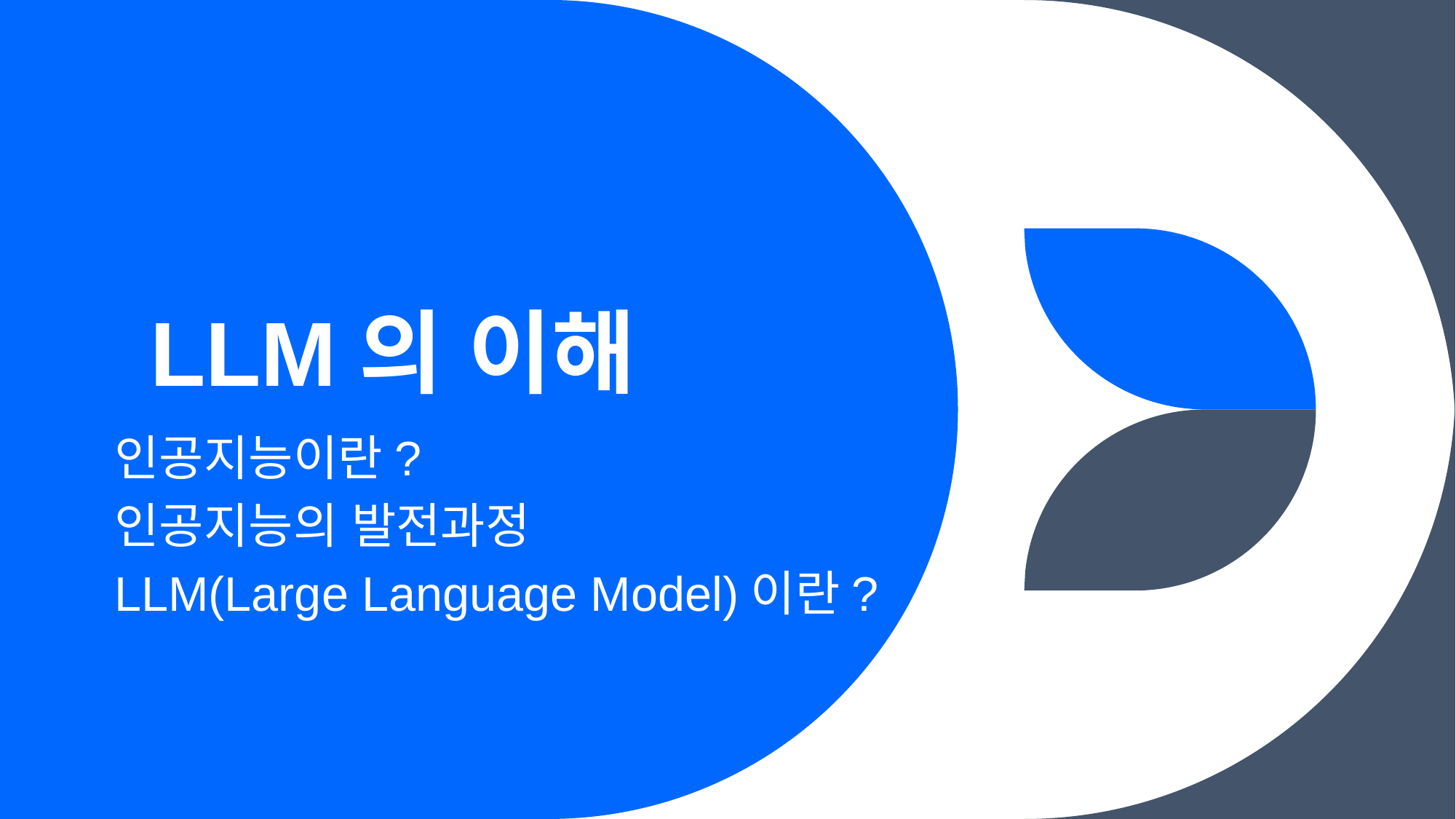

# LLM의 이해
인공지능이란?
인공지능의 발전과정
LLM(Large Language Model)이란?